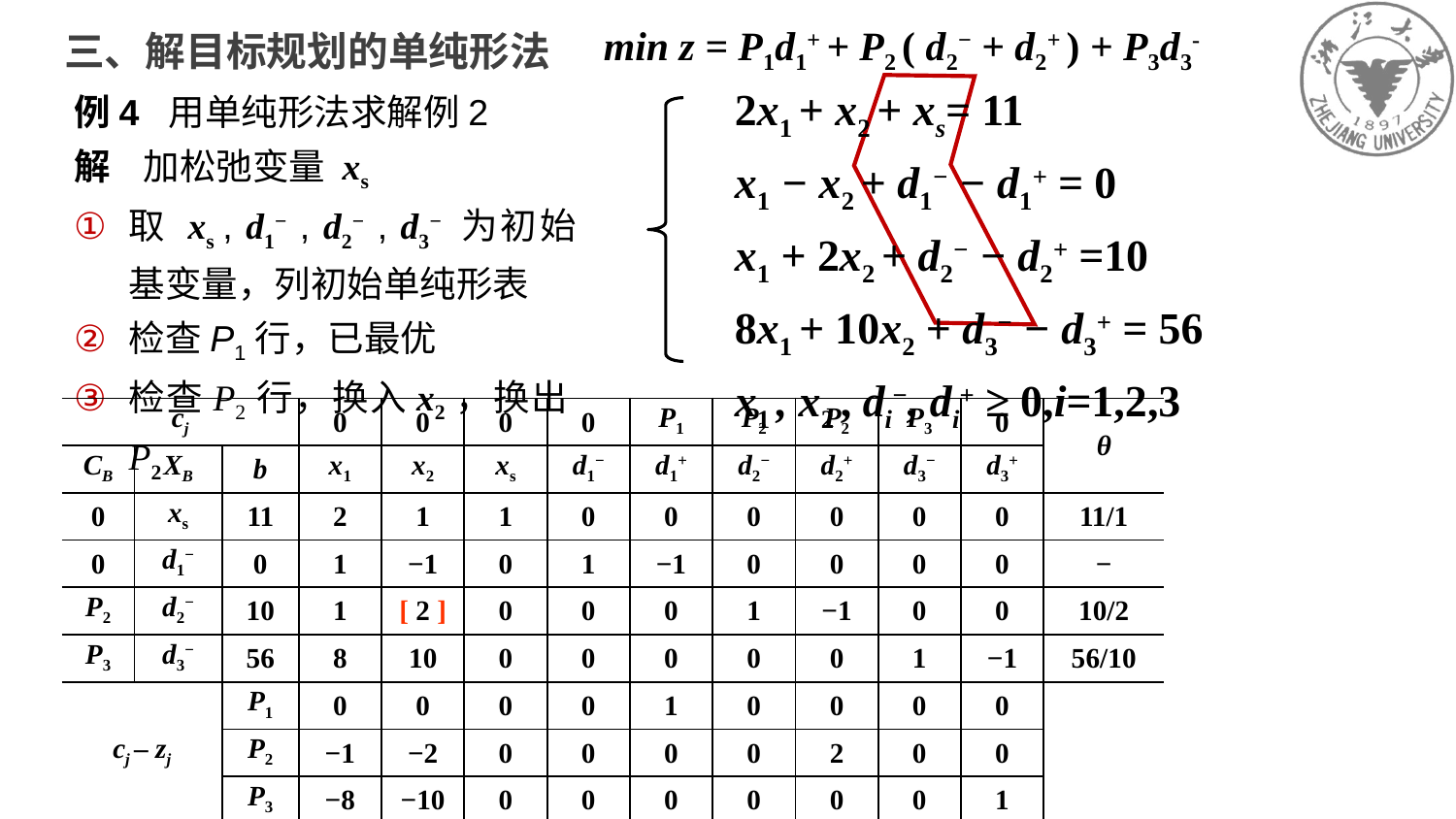

三、解目标规划的单纯形法
min z = P1d1+ + P2 ( d2− + d2+ ) + P3d3-
2x1 + x2 + xs= 11
x1 − x2 + d1− − d1+ = 0
x1 + 2x2 + d2− − d2+ =10
8x1 + 10x2 + d3− − d3+ = 56
x1 , x2 , di−, di+ ≥ 0,i=1,2,3

例4  用单纯形法求解例2
解    加松弛变量 xs
取 xs , d1− , d2− , d3− 为初始基变量，列初始单纯形表
检查P1行，已最优
检查P2行，换入x2，换出P2

| cj |  |  | 0 | 0 | 0 | 0 | P1 | P2 | P2 | P3 | 0 | θ |
| --- | --- | --- | --- | --- | --- | --- | --- | --- | --- | --- | --- | --- |
| CB | XB | b | x1 | x2 | xs | d1− | d1+ | d2− | d2+ | d3− | d3+ |  |
| 0 | xs | 11 | 2 | 1 | 1 | 0 | 0 | 0 | 0 | 0 | 0 | 11/1 |
| 0 | d1− | 0 | 1 | −1 | 0 | 1 | −1 | 0 | 0 | 0 | 0 | − |
| P2 | d2− | 10 | 1 | [ 2 ] | 0 | 0 | 0 | 1 | −1 | 0 | 0 | 10/2 |
| P3 | d3− | 56 | 8 | 10 | 0 | 0 | 0 | 0 | 0 | 1 | −1 | 56/10 |
| cj – zj |  | P1 | 0 | 0 | 0 | 0 | 1 | 0 | 0 | 0 | 0 |  |
|  |  | P2 | −1 | −2 | 0 | 0 | 0 | 0 | 2 | 0 | 0 |  |
|  |  | P3 | −8 | −10 | 0 | 0 | 0 | 0 | 0 | 0 | 1 |  |